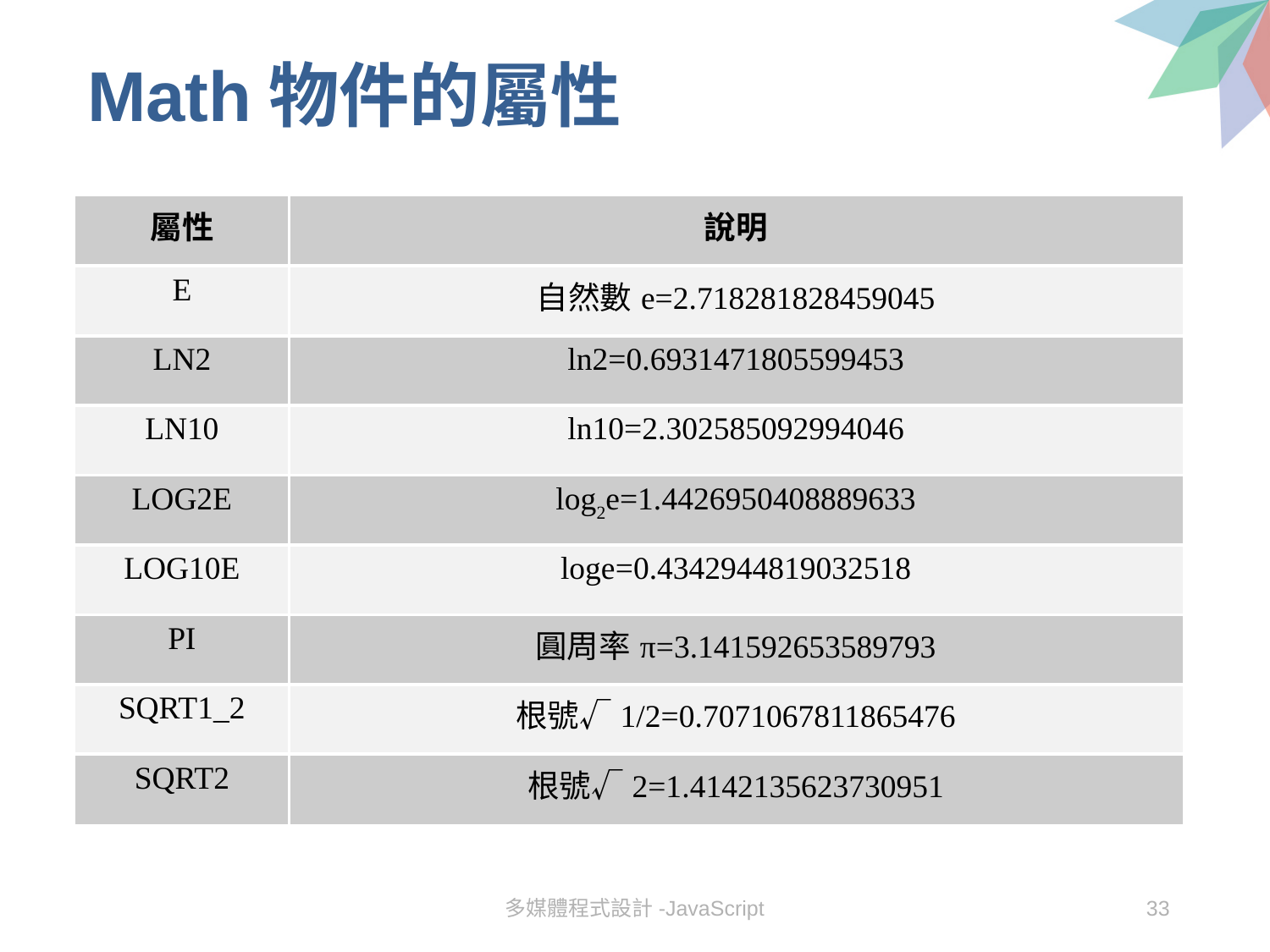

# Math物件的屬性
| 屬性 | 說明 |
| --- | --- |
| E | 自然數e=2.718281828459045 |
| LN2 | ln2=0.6931471805599453 |
| LN10 | ln10=2.302585092994046 |
| LOG2E | log2e=1.4426950408889633 |
| LOG10E | loge=0.4342944819032518 |
| PI | 圓周率π=3.141592653589793 |
| SQRT1\_2 | 根號√1/2=0.7071067811865476 |
| SQRT2 | 根號√2=1.4142135623730951 |
多媒體程式設計-JavaScript
33